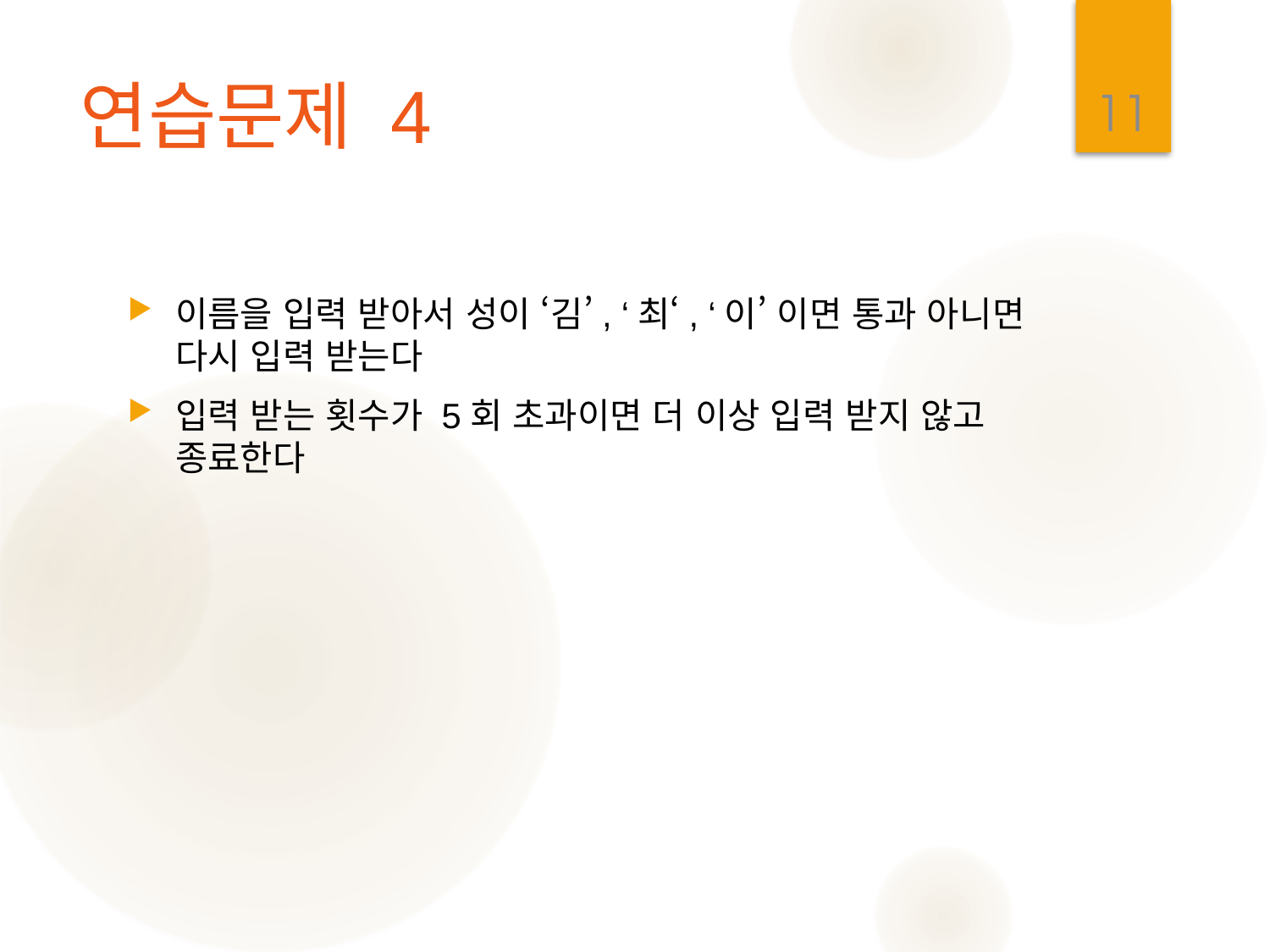

11
# 연습문제 4
이름을 입력 받아서 성이 ‘김’, ‘최‘, ‘이’ 이면 통과 아니면 다시 입력 받는다
입력 받는 횟수가 5회 초과이면 더 이상 입력 받지 않고 종료한다